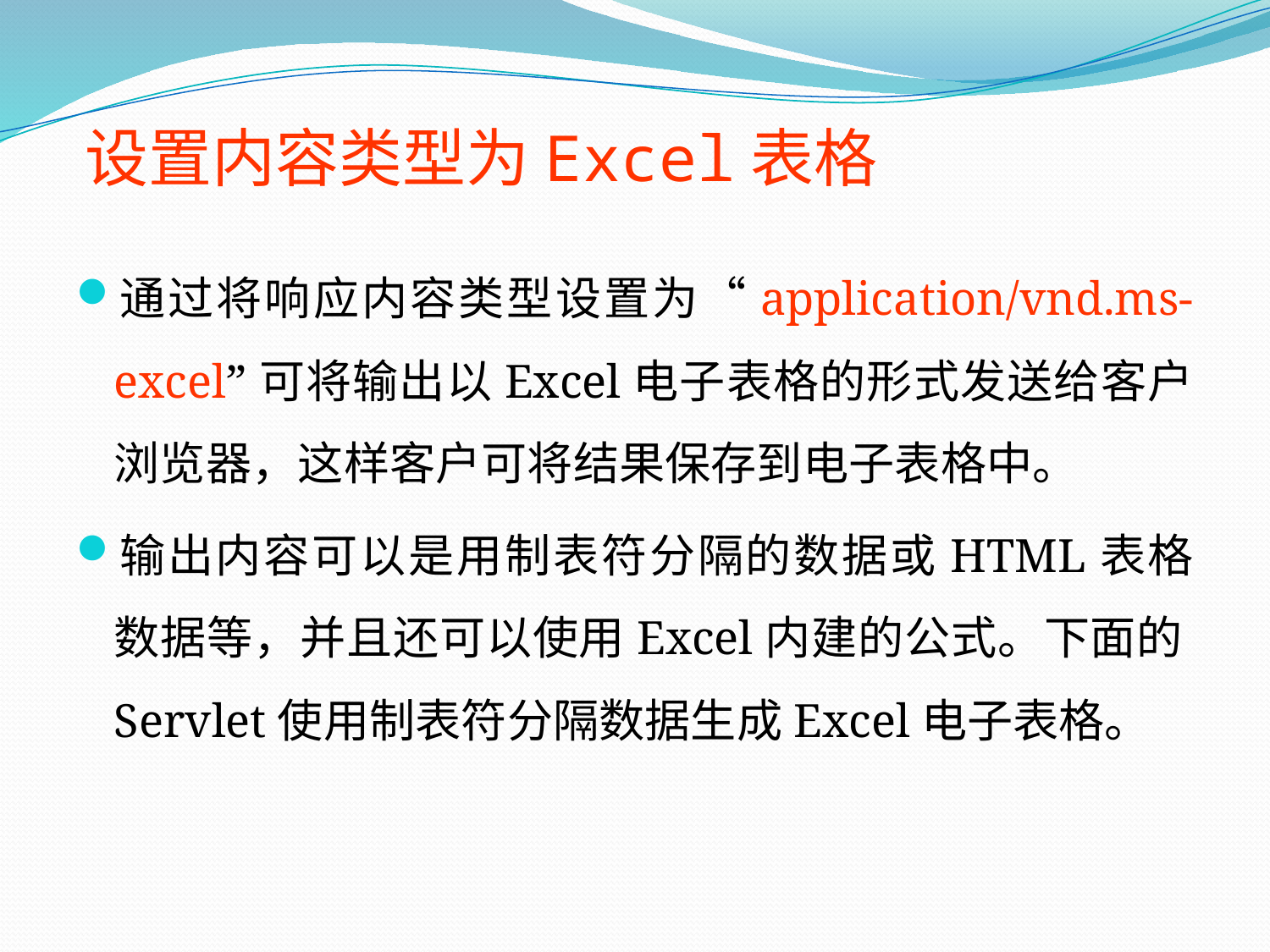

# 设置内容类型为Excel表格
通过将响应内容类型设置为“application/vnd.ms-excel”可将输出以Excel电子表格的形式发送给客户浏览器，这样客户可将结果保存到电子表格中。
输出内容可以是用制表符分隔的数据或HTML表格数据等，并且还可以使用Excel内建的公式。下面的Servlet使用制表符分隔数据生成Excel电子表格。